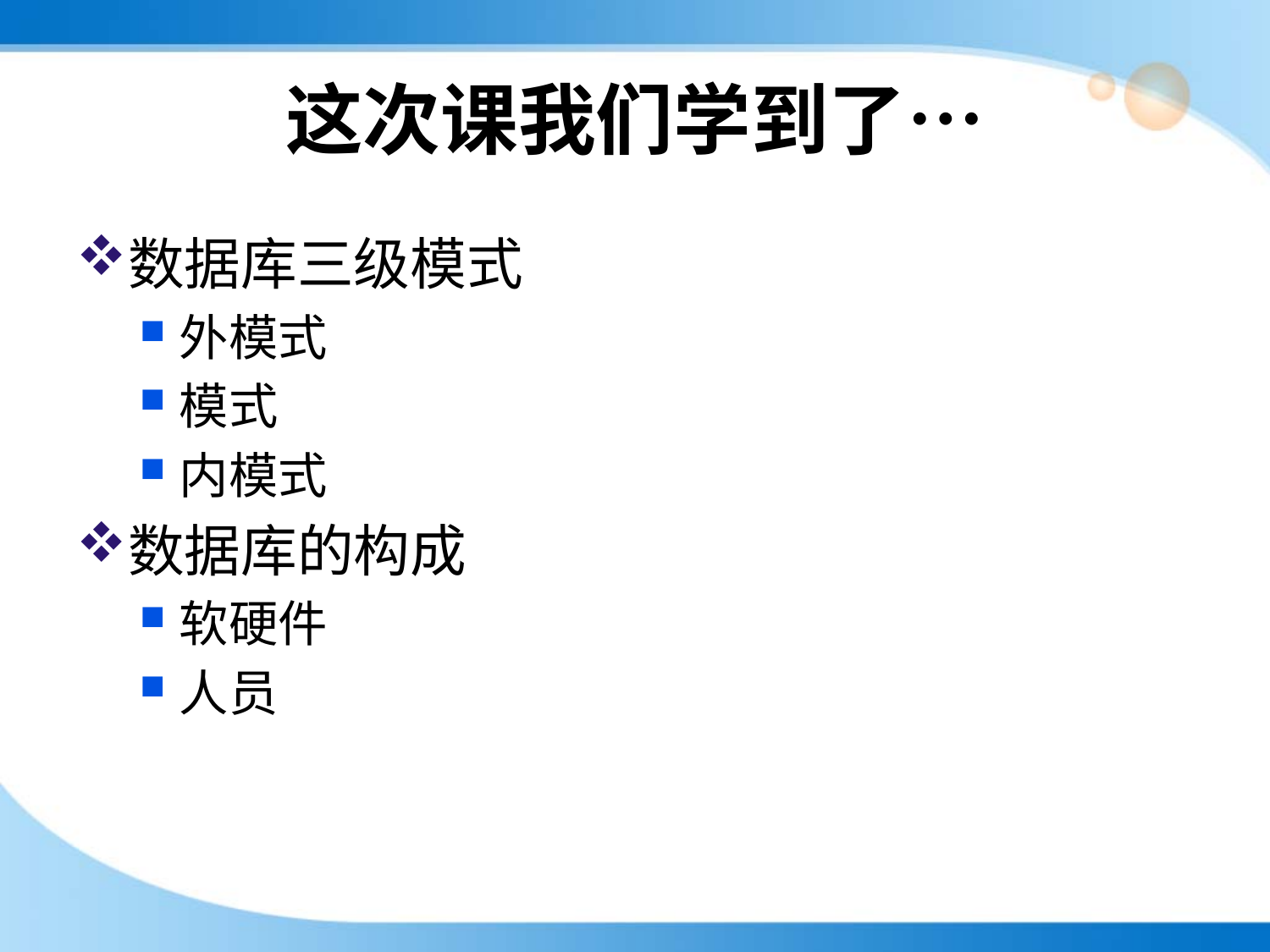

# 这次课我们学到了…
数据库三级模式
外模式
模式
内模式
数据库的构成
软硬件
人员